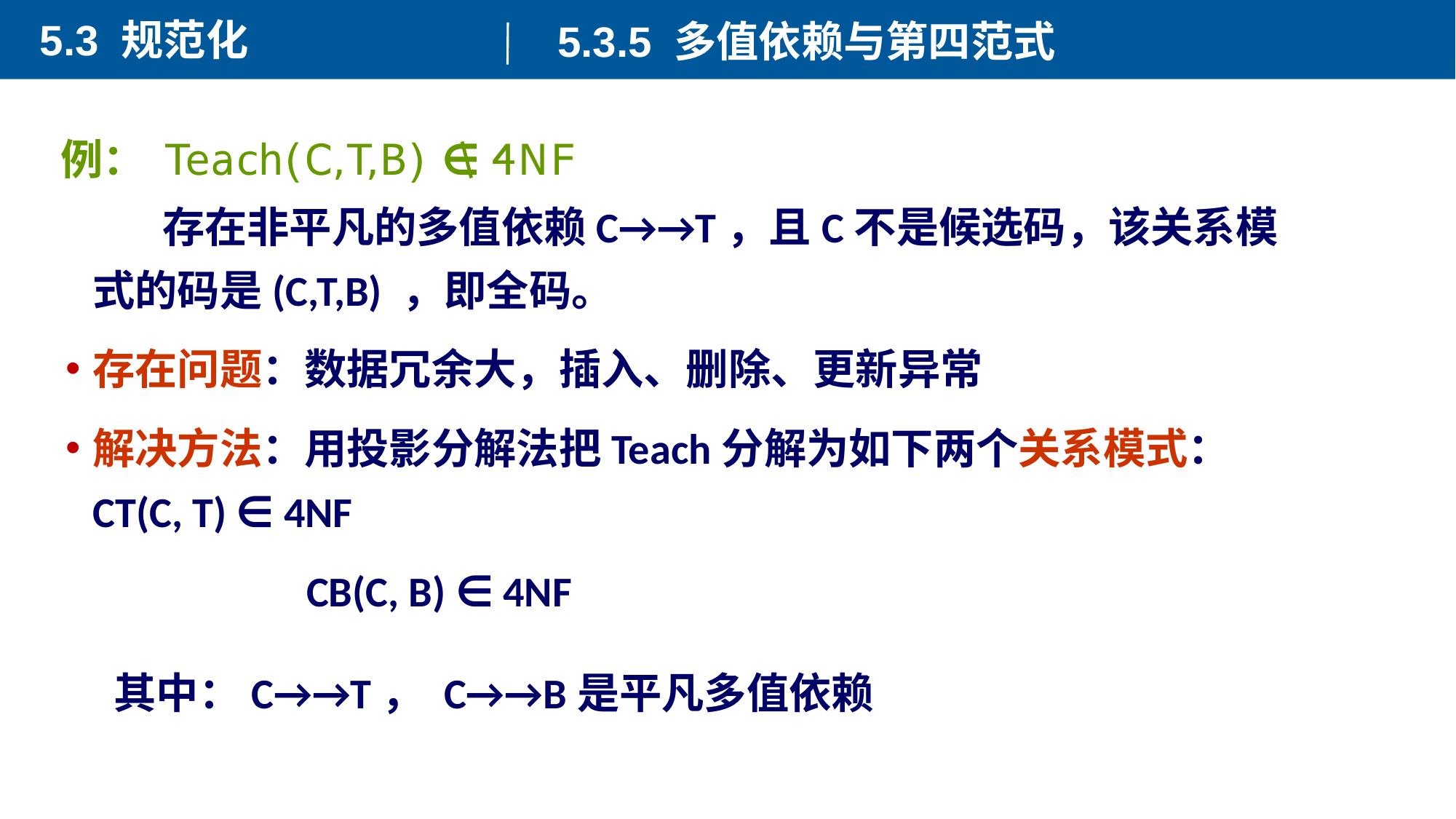

5.3 规范化
5.3.5 多值依赖与第四范式
例： Teach(C,T,B) ∈ 4NF

         存在非平凡的多值依赖C→→T，且C不是候选码，该关系模式的码是(C,T,B) ，即全码。
存在问题：数据冗余大，插入、删除、更新异常
解决方法：用投影分解法把Teach分解为如下两个关系模式：   CT(C, T) ∈ 4NF
                         CB(C, B) ∈ 4NF
    其中：C→→T， C→→B是平凡多值依赖